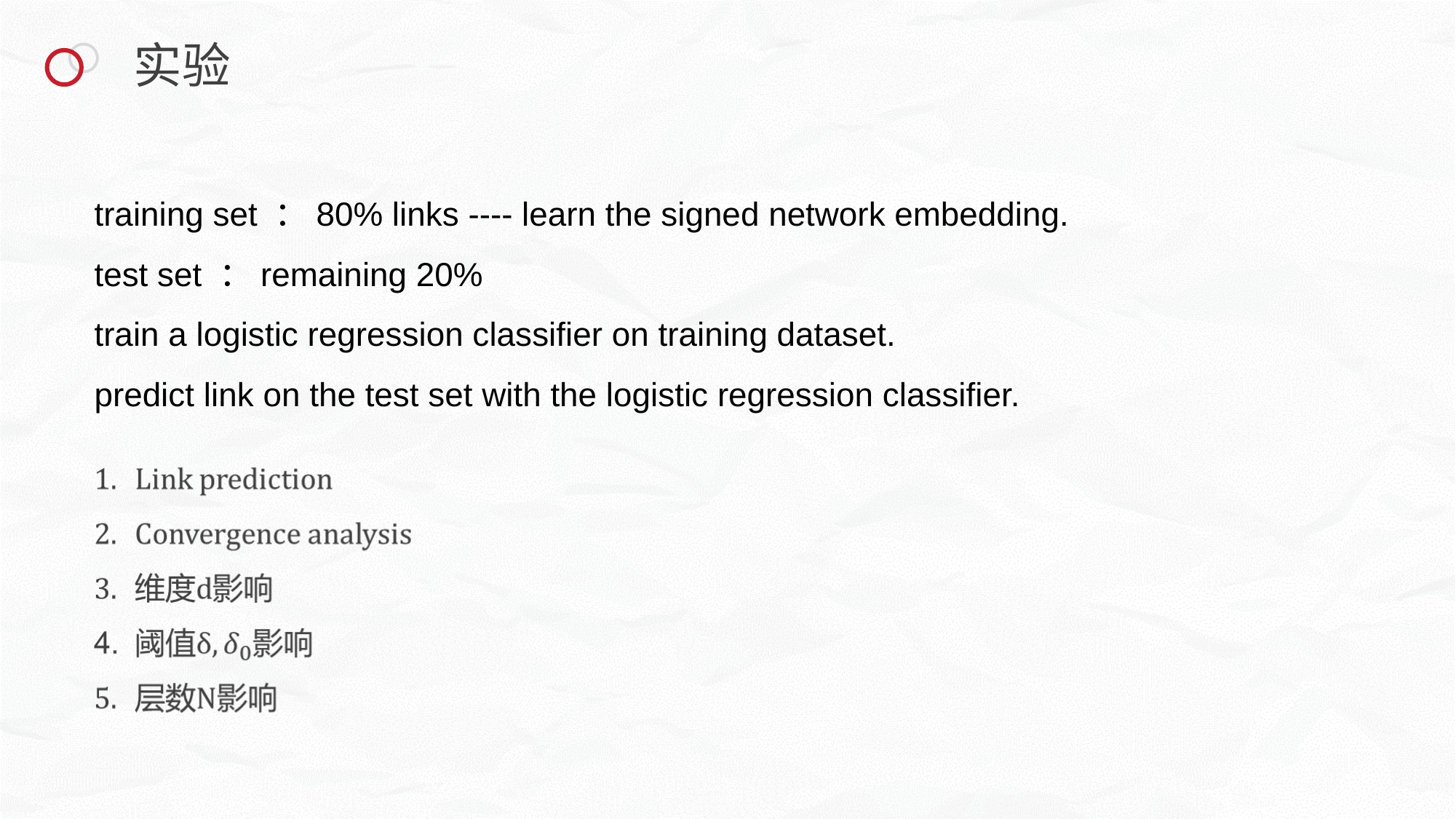

实验

training set ：80% links ---- learn the signed network embedding.
test set ：remaining 20%
train a logistic regression classifier on training dataset.
predict link on the test set with the logistic regression classifier.